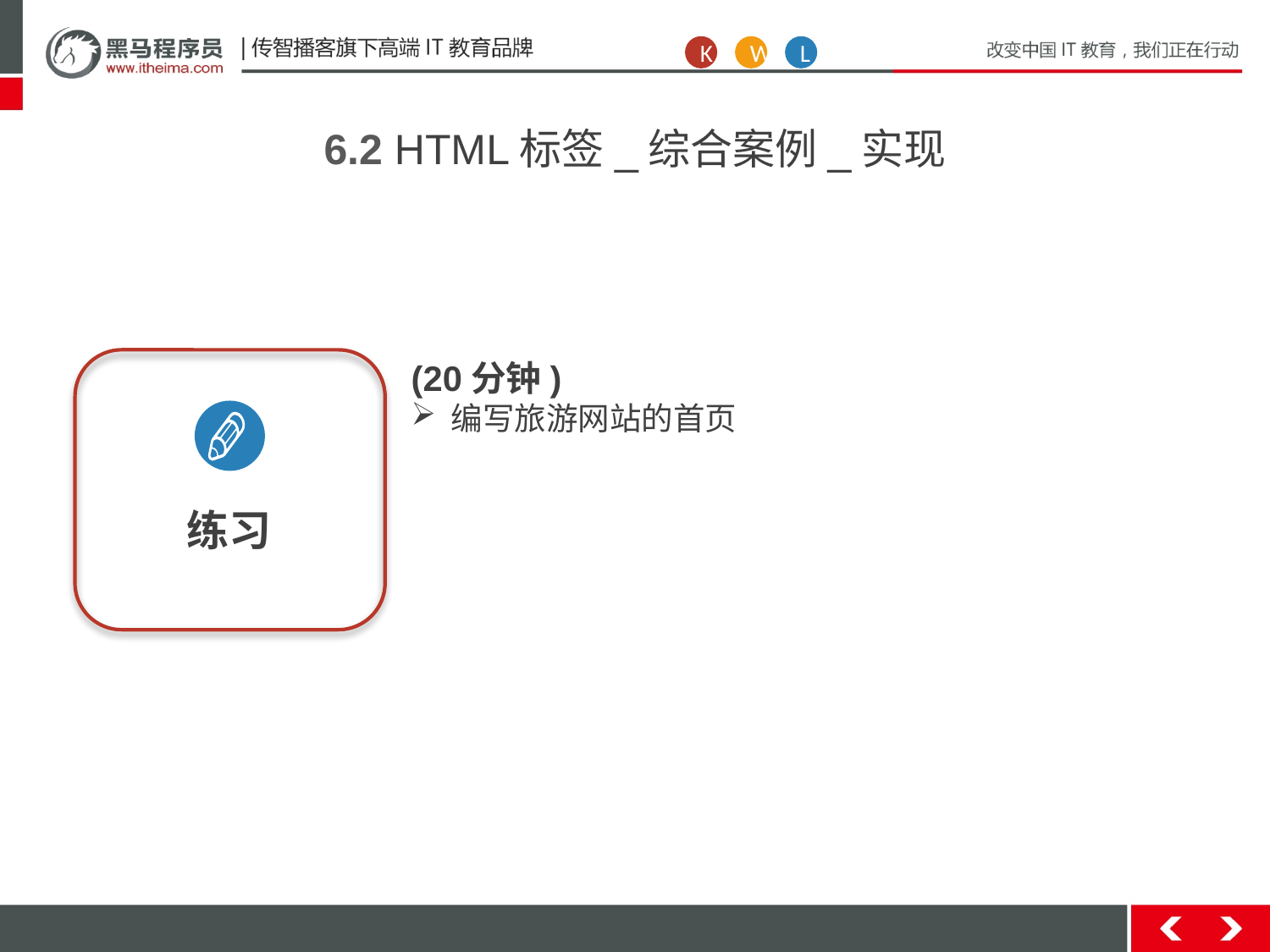

K
W
L
6.2 HTML标签_综合案例_实现

练习
(20分钟)
编写旅游网站的首页